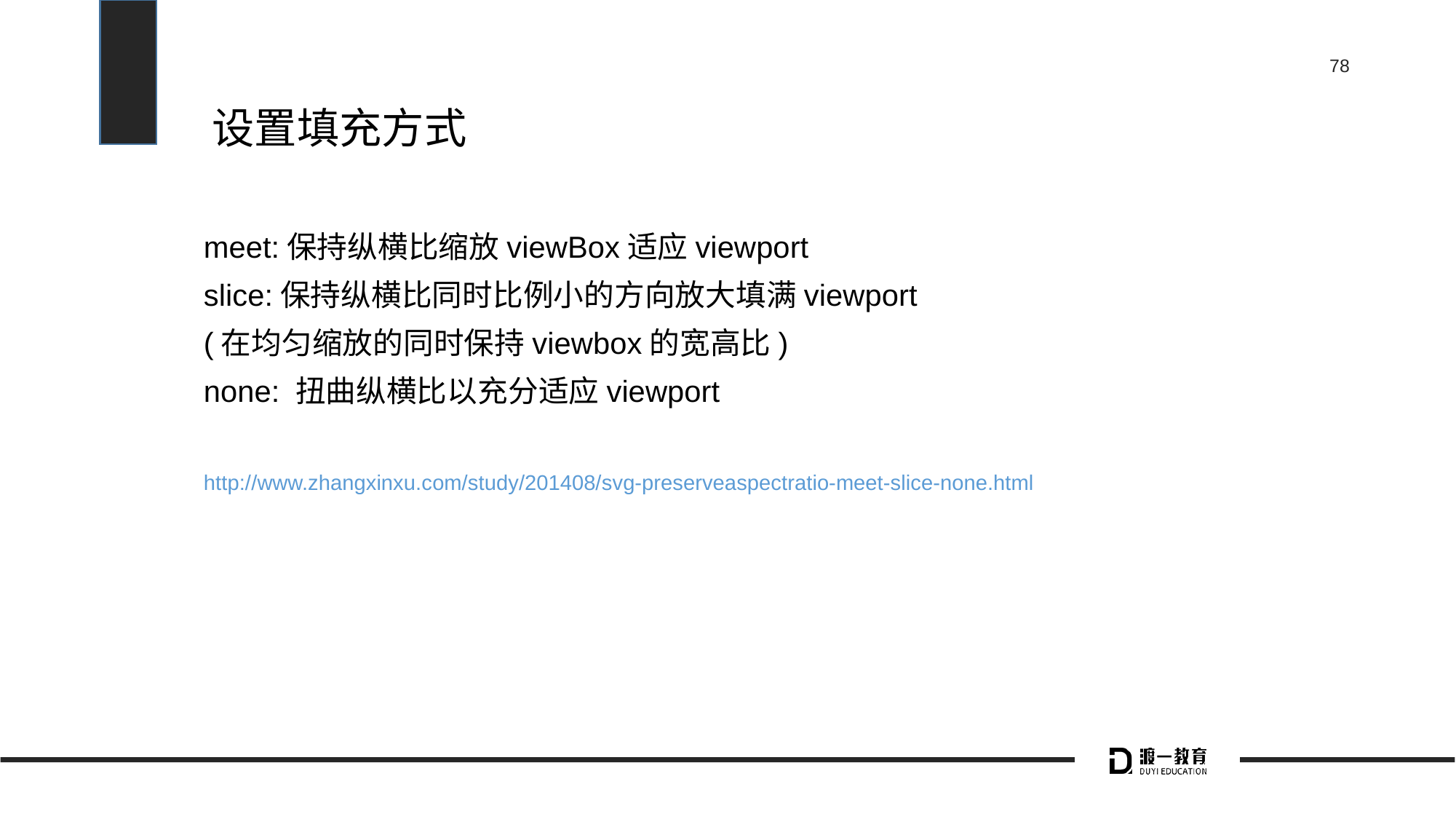

# 设置填充方式
meet:保持纵横比缩放viewBox适应viewport
slice:保持纵横比同时比例小的方向放大填满viewport
(在均匀缩放的同时保持viewbox的宽高比)
none: 扭曲纵横比以充分适应viewport

http://www.zhangxinxu.com/study/201408/svg-preserveaspectratio-meet-slice-none.html